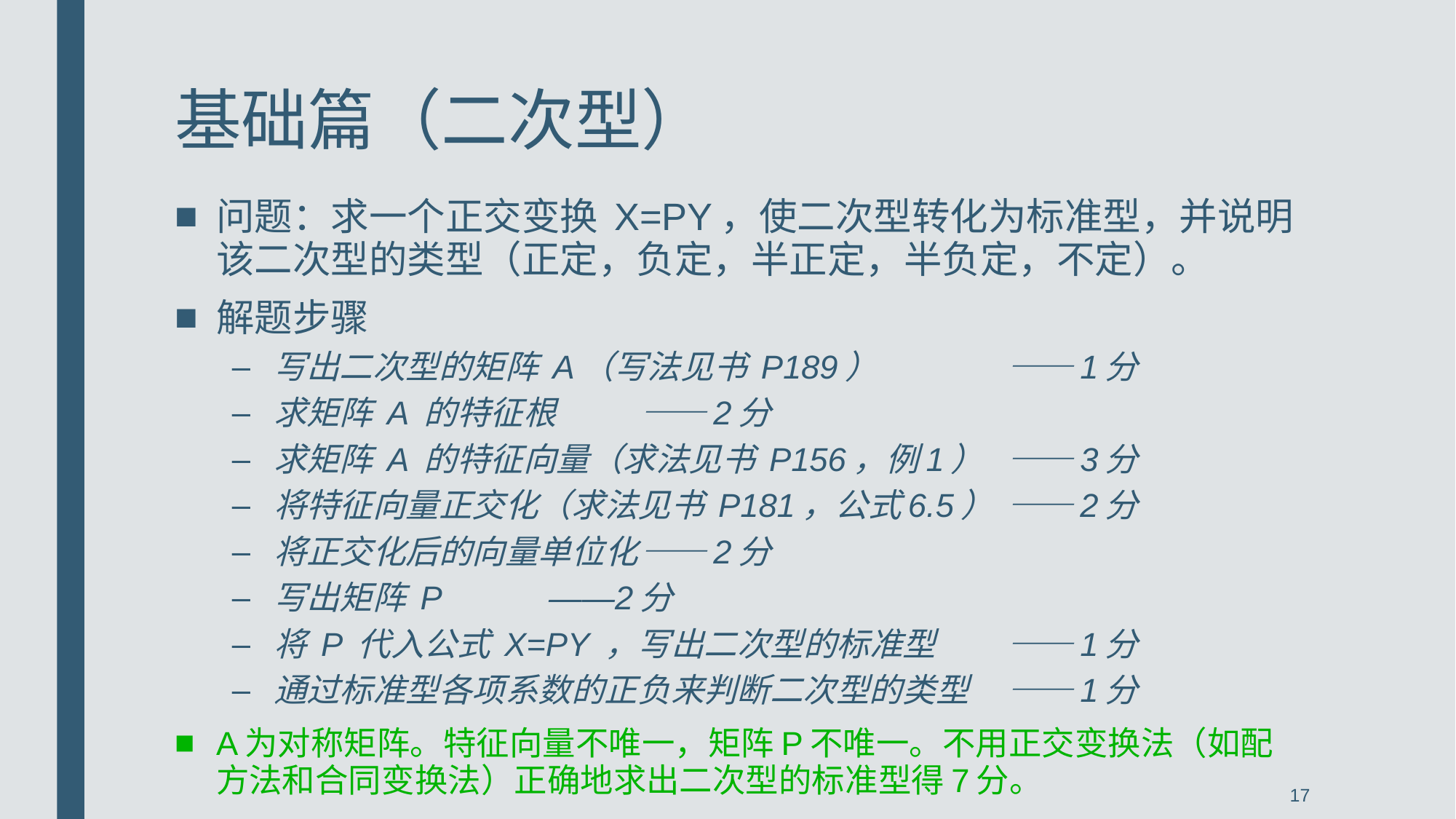

# 基础篇（二次型）
问题：求一个正交变换 X=PY，使二次型转化为标准型，并说明该二次型的类型（正定，负定，半正定，半负定，不定）。
解题步骤
写出二次型的矩阵 A（写法见书 P189） 			——1分
求矩阵 A 的特征根						——2分
求矩阵 A 的特征向量（求法见书 P156，例1） 		——3分
将特征向量正交化（求法见书 P181，公式6.5）		——2分
将正交化后的向量单位化					——2分
写出矩阵 P							——2分
将 P 代入公式 X=PY ，写出二次型的标准型		——1分
通过标准型各项系数的正负来判断二次型的类型	——1分
A为对称矩阵。特征向量不唯一，矩阵P不唯一。不用正交变换法（如配方法和合同变换法）正确地求出二次型的标准型得7分。
17